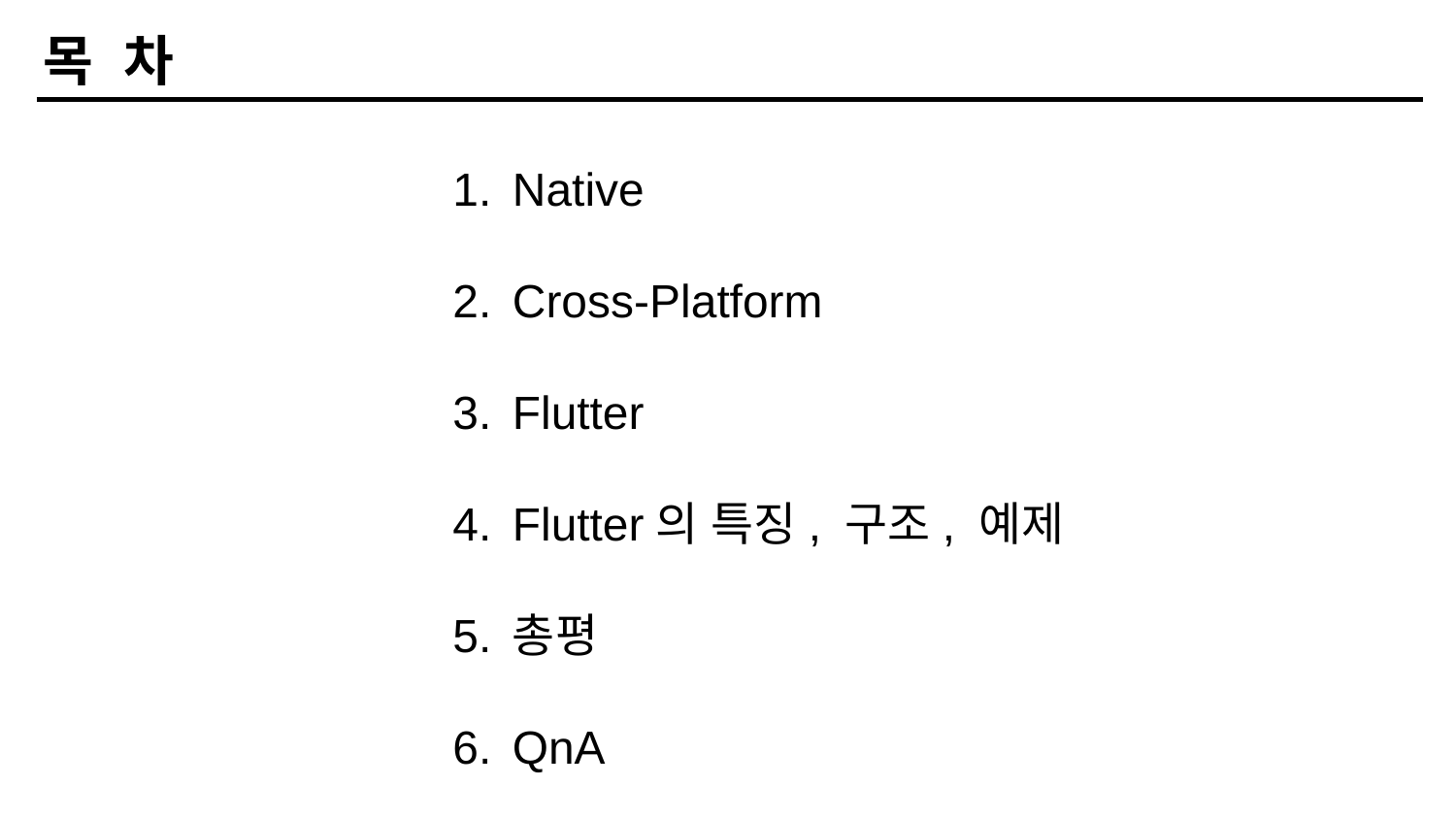

목  차
Native

Cross-Platform

Flutter

Flutter의 특징, 구조, 예제

총평

QnA